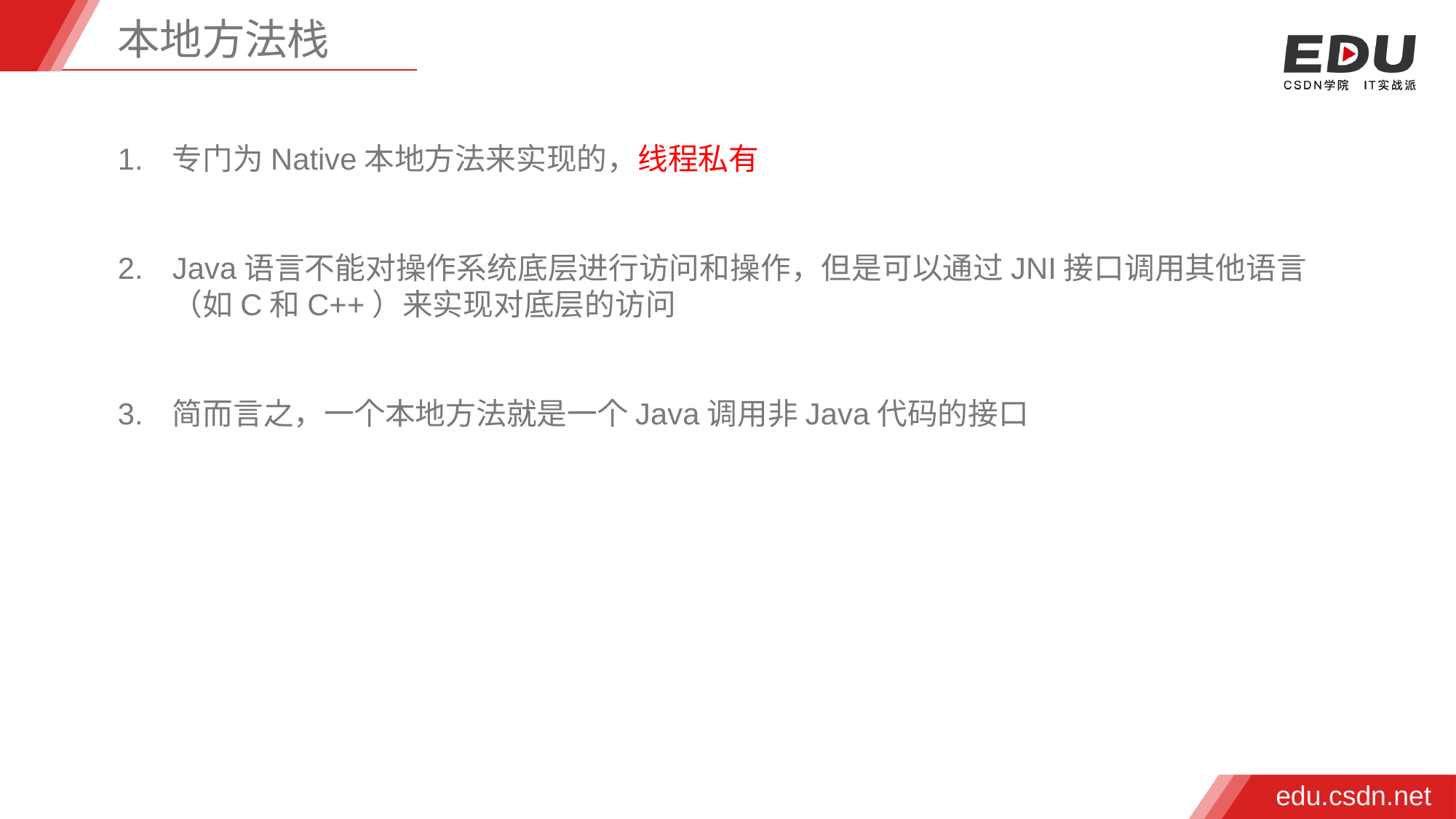

本地方法栈
专门为Native本地方法来实现的，线程私有

Java语言不能对操作系统底层进行访问和操作，但是可以通过JNI接口调用其他语言（如C和C++）来实现对底层的访问

简而言之，一个本地方法就是一个Java调用非Java代码的接口

edu.csdn.net